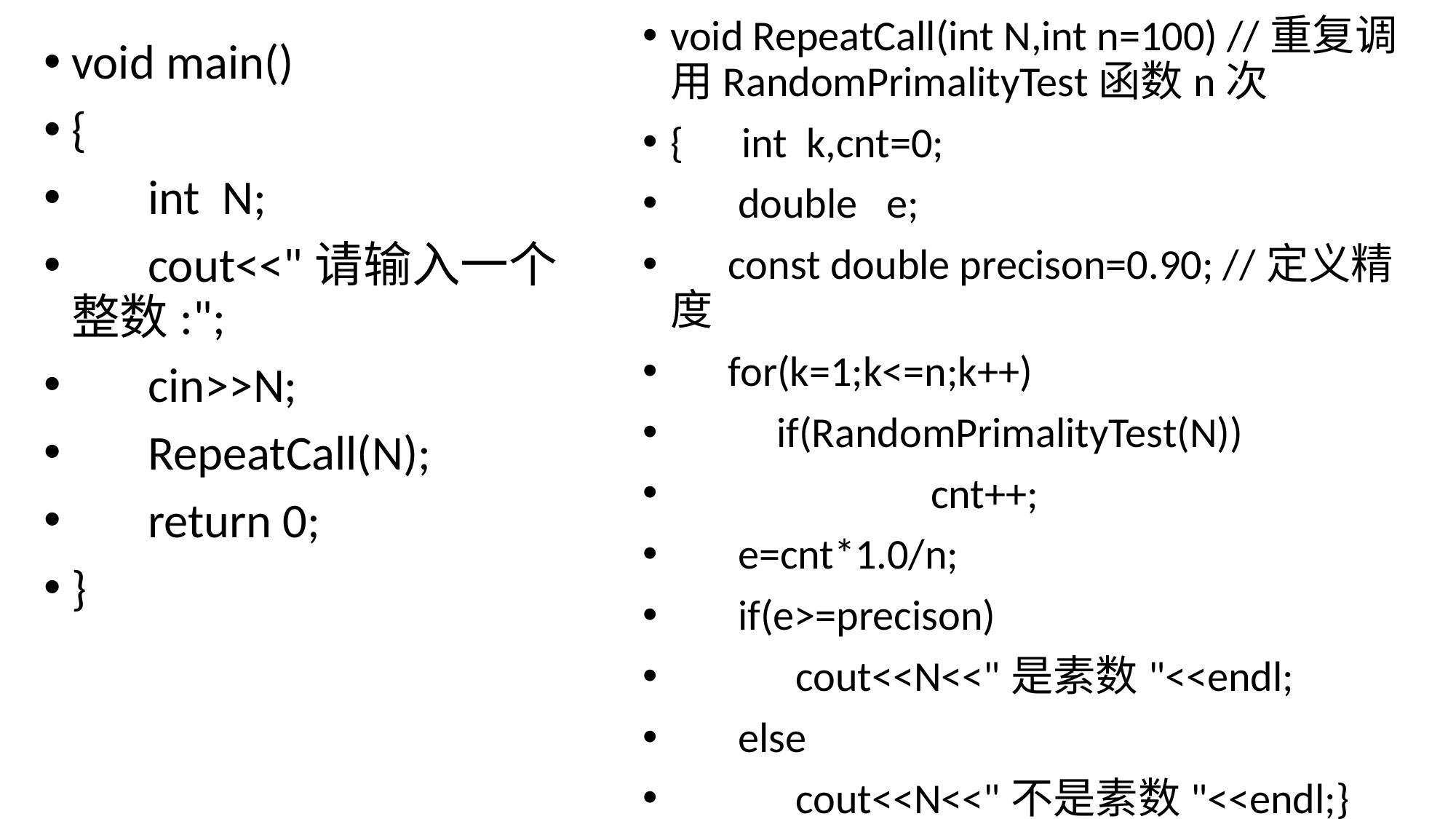

void RepeatCall(int N,int n=100) //重复调用RandomPrimalityTest函数n次
{      int  k,cnt=0;
       double   e;
      const double precison=0.90; //定义精度
      for(k=1;k<=n;k++)
           if(RandomPrimalityTest(N))
                           cnt++;
       e=cnt*1.0/n;
       if(e>=precison)
             cout<<N<<"是素数"<<endl;
       else
             cout<<N<<"不是素数"<<endl;}
void main()
{
       int  N;
       cout<<"请输入一个整数:";
       cin>>N;
       RepeatCall(N);
       return 0;
}